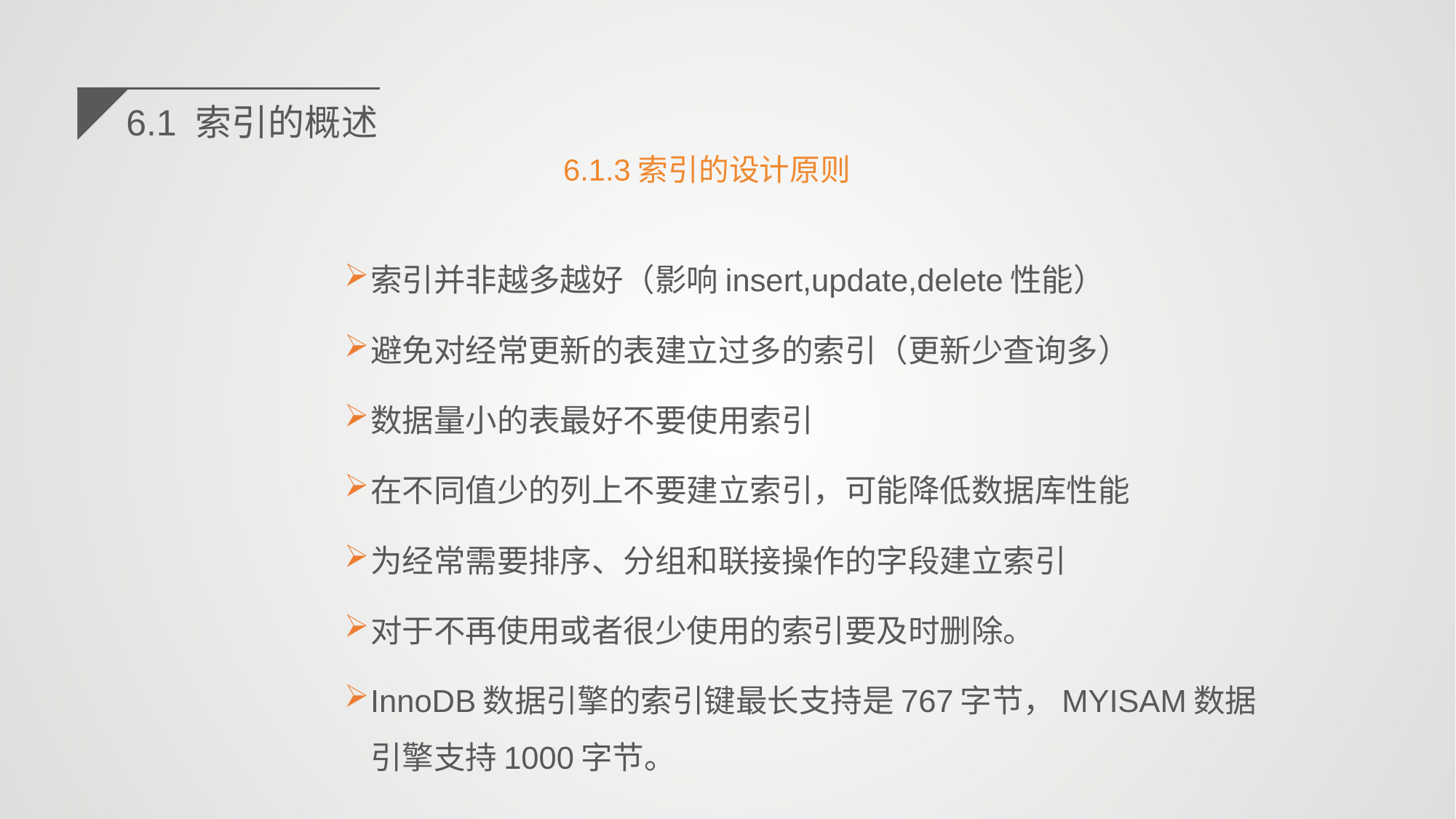

6.1 索引的概述

6.1.3索引的设计原则

索引并非越多越好（影响insert,update,delete性能）
避免对经常更新的表建立过多的索引（更新少查询多）
数据量小的表最好不要使用索引
在不同值少的列上不要建立索引，可能降低数据库性能
为经常需要排序、分组和联接操作的字段建立索引
对于不再使用或者很少使用的索引要及时删除。
InnoDB数据引擎的索引键最长支持是767字节，MYISAM数据引擎支持1000字节。